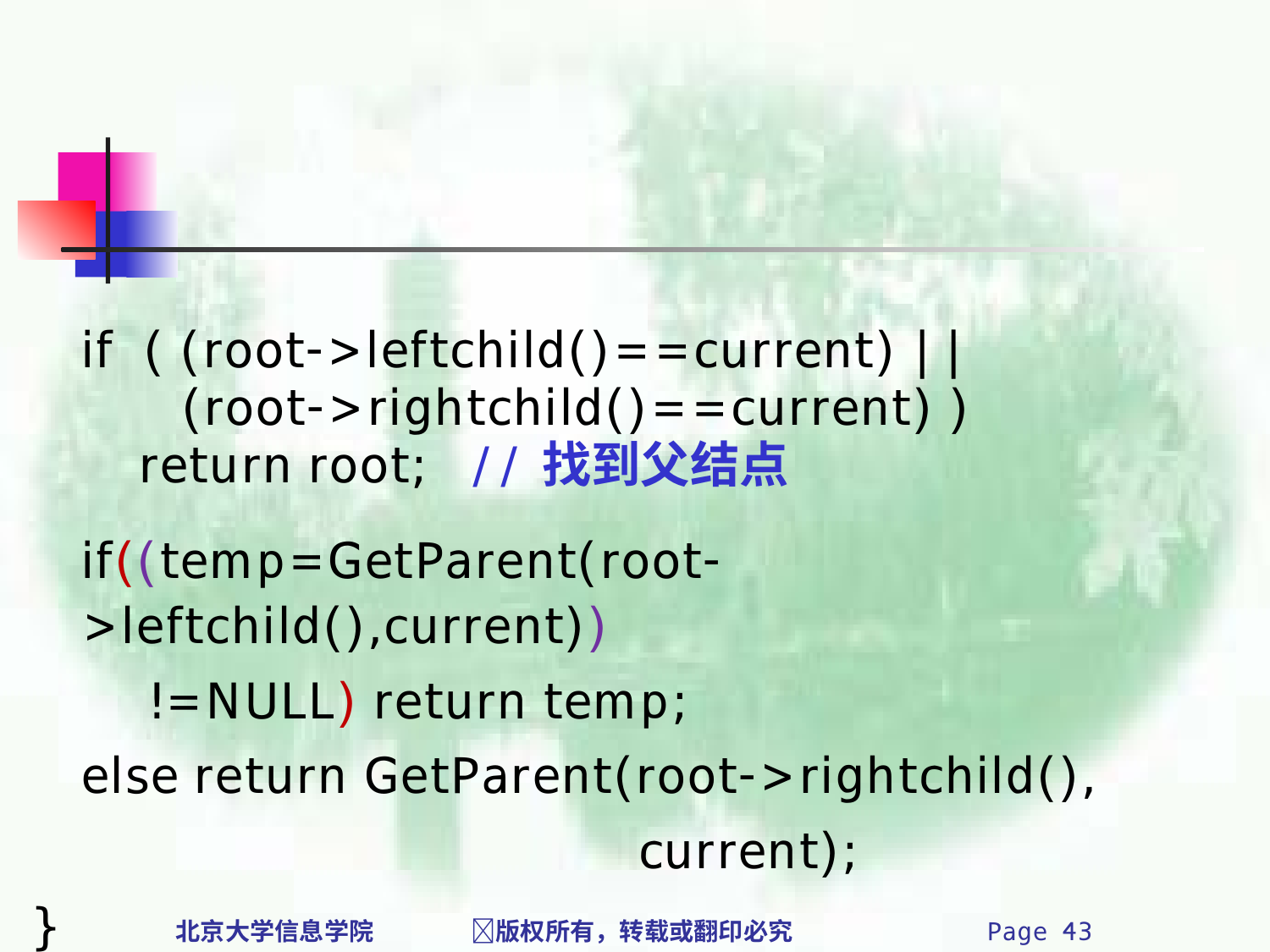

if  ( (root->leftchild()==current) ||
	       (root->rightchild()==current) )
	    return root;   //找到父结点

	if((temp=GetParent(root->leftchild(),current))
        !=NULL) return temp;
	else return GetParent(root->rightchild(),
                                          current);
}

北京大学信息学院                 ©版权所有，转载或翻印必究                                 Page  43